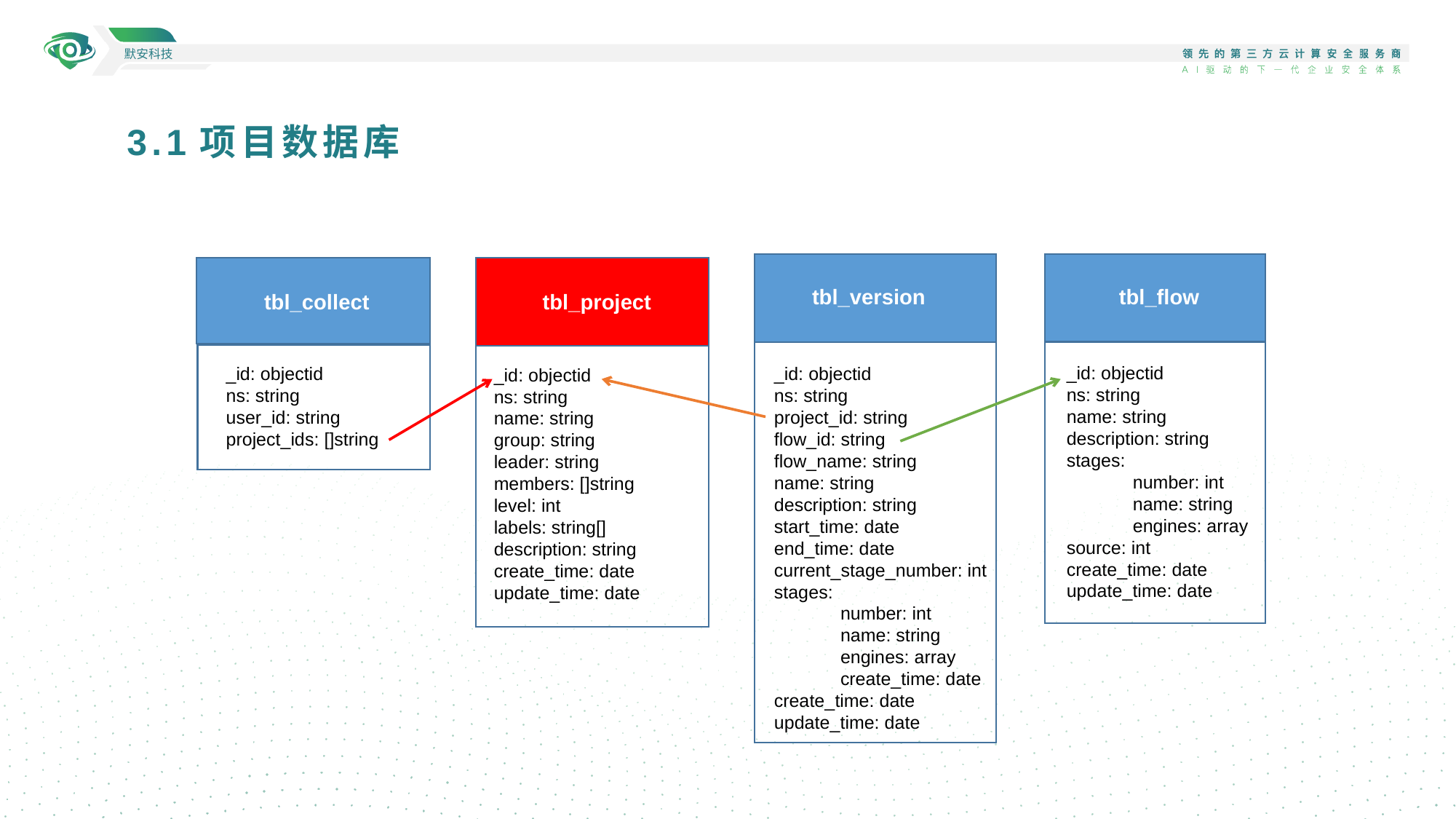

3.1项目数据库

tbl_version

_id: objectid
ns: string
project_id: string
flow_id: string
flow_name: string
name: string
description: string
start_time: date
end_time: date
current_stage_number: int
stages:
             number: int
             name: string
             engines: array
             create_time: date
create_time: date
update_time: date

tbl_flow

_id: objectid
ns: string
name: string
description: string
stages:
             number: int
             name: string
             engines: array
source: int
create_time: date
update_time: date

tbl_collect

_id: objectid
ns: string
user_id: string
project_ids: []string

tbl_project

_id: objectid
ns: string
name: string
group: string
leader: string
members: []string
level: int
labels: string[]
description: string
create_time: date
update_time: date